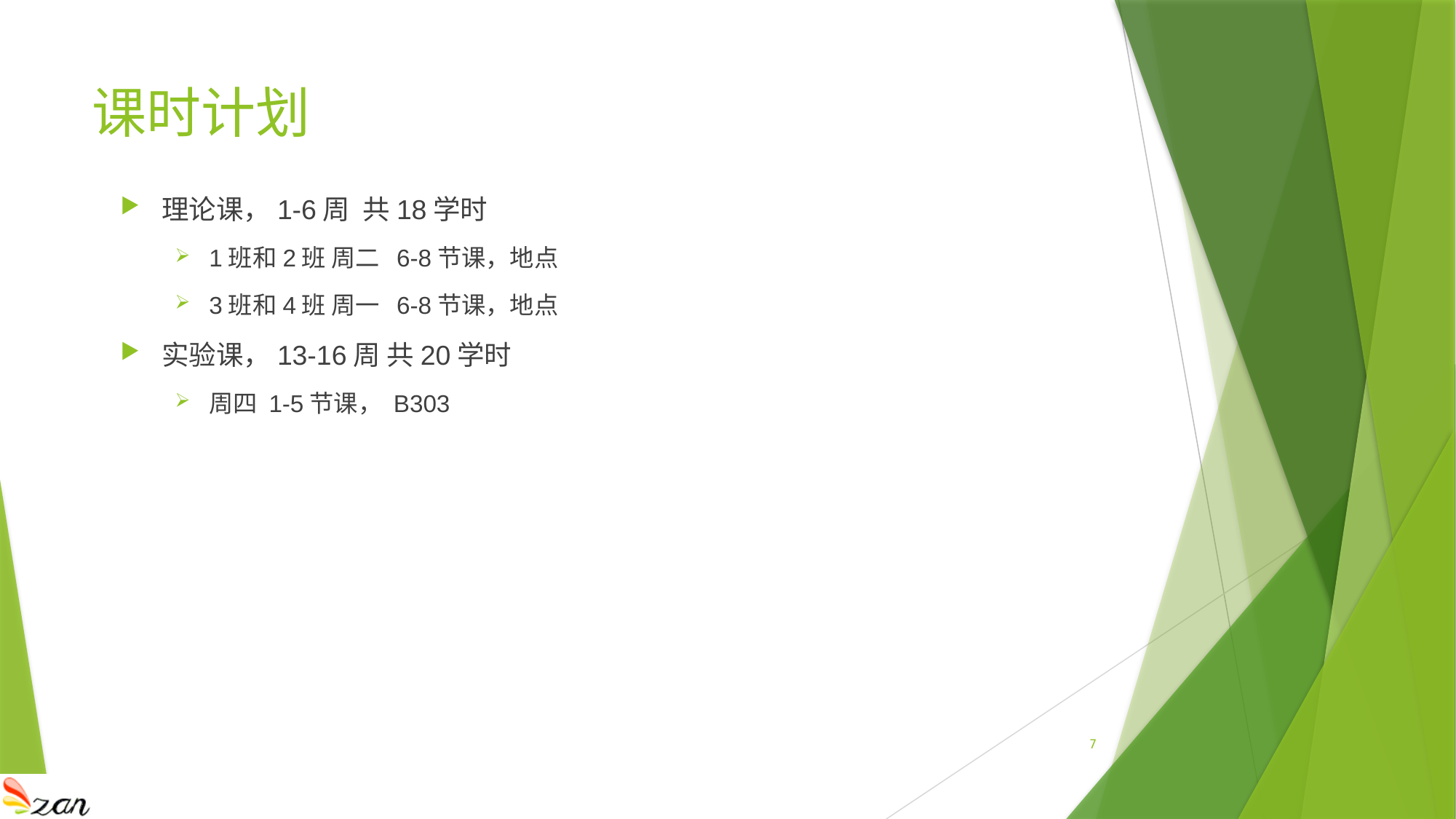

# 课时计划
理论课，1-6周  共18学时
1班和2班 周二  6-8节课，地点
3班和4班 周一  6-8节课，地点
实验课，13-16周 共20学时
周四 1-5节课， B303

7